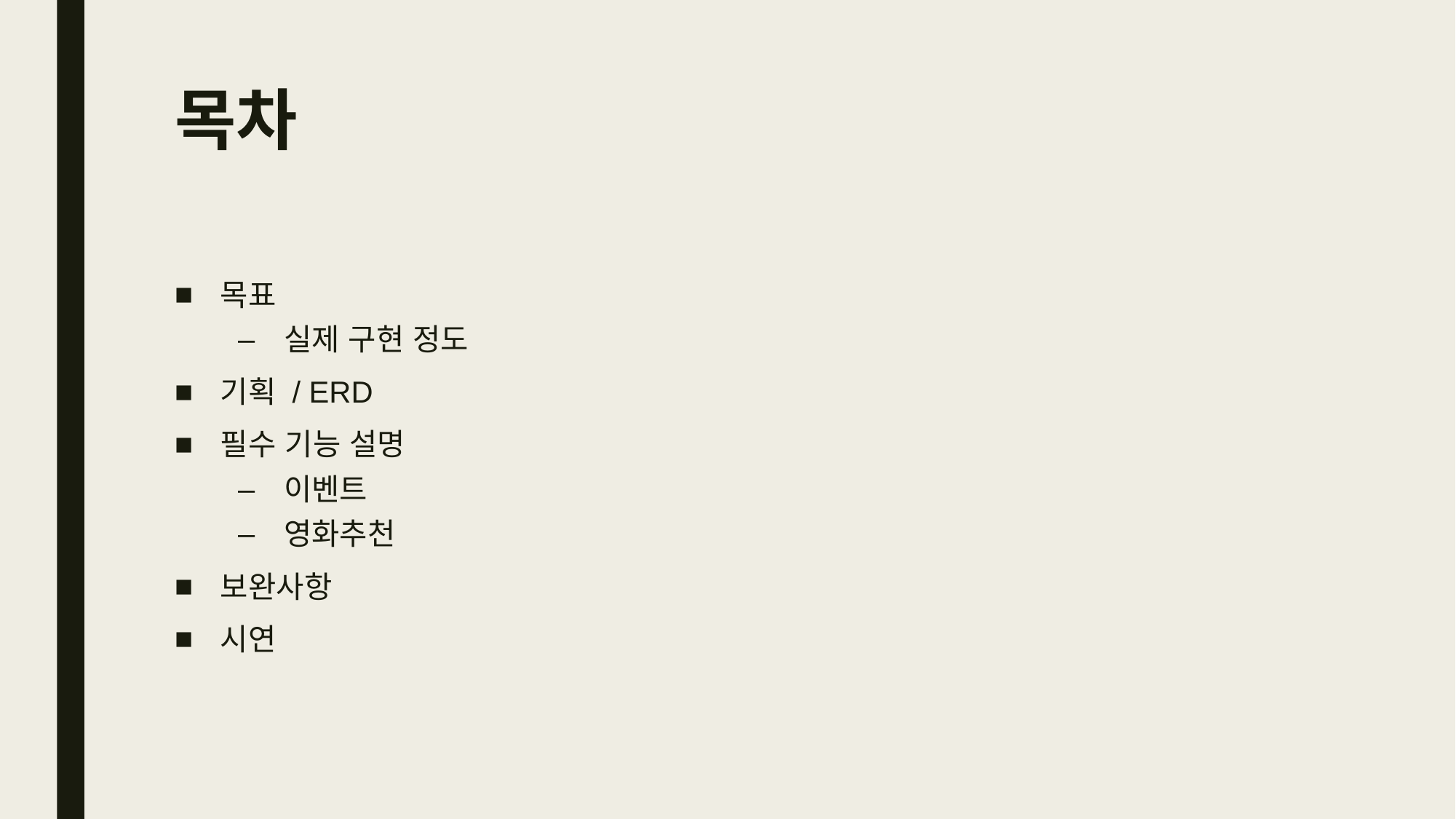

# 목차
목표
실제 구현 정도
기획 / ERD
필수 기능 설명
이벤트
영화추천
보완사항
시연